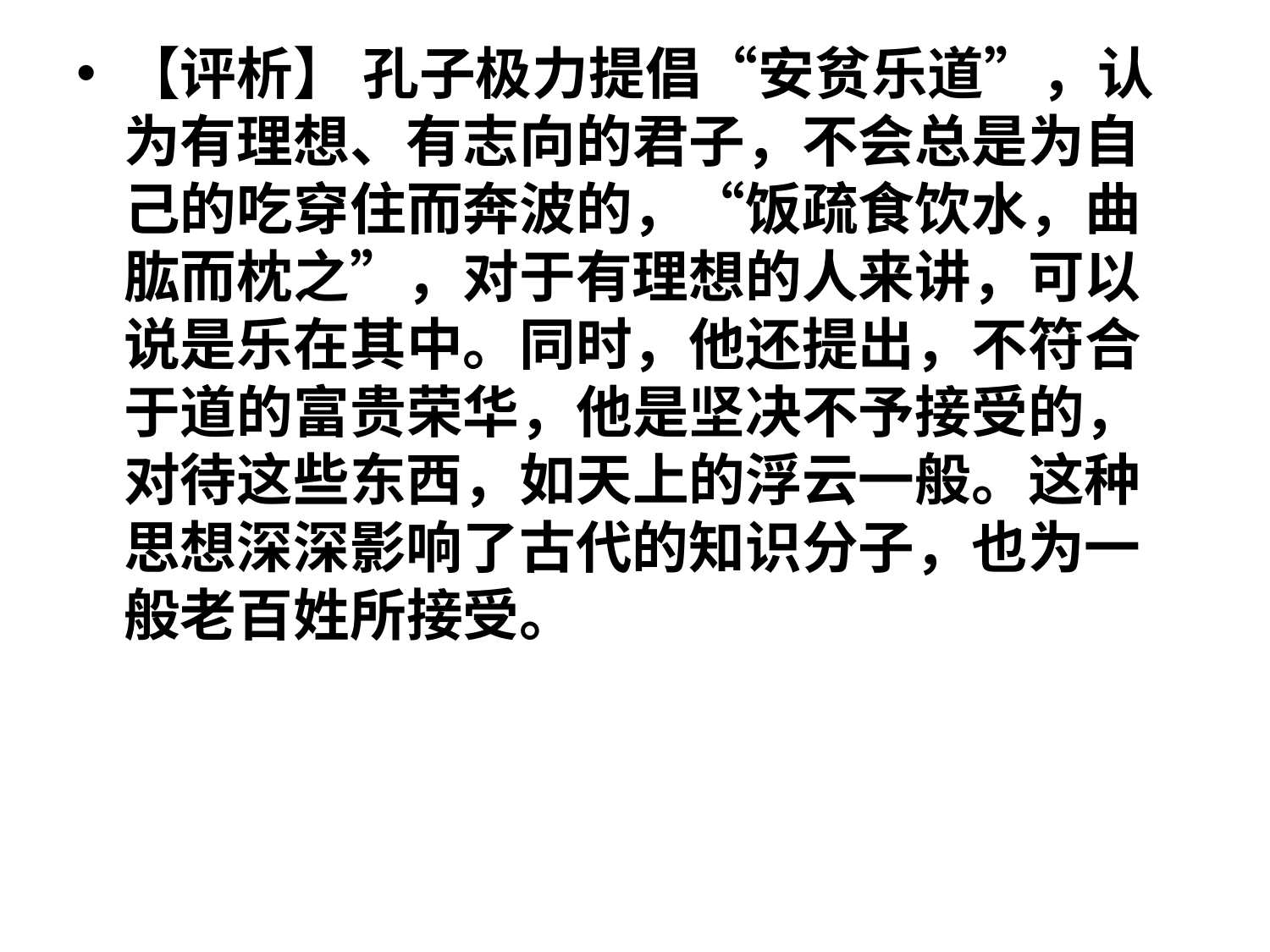

# 【评析】 孔子极力提倡“安贫乐道”，认为有理想、有志向的君子，不会总是为自己的吃穿住而奔波的，“饭疏食饮水，曲肱而枕之”，对于有理想的人来讲，可以说是乐在其中。同时，他还提出，不符合于道的富贵荣华，他是坚决不予接受的，对待这些东西，如天上的浮云一般。这种思想深深影响了古代的知识分子，也为一般老百姓所接受。